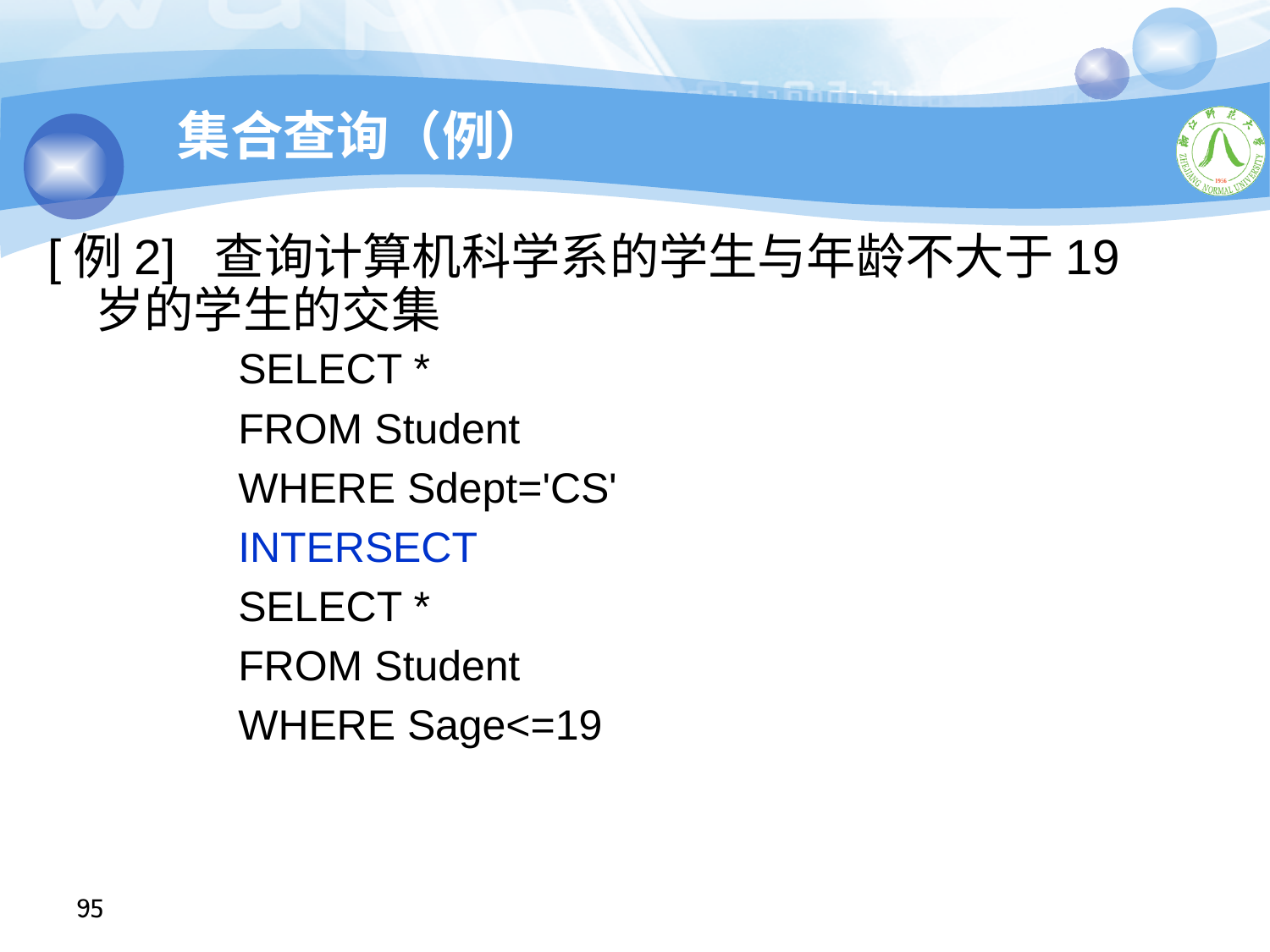

# 集合查询（例）
[例2]  查询计算机科学系的学生与年龄不大于19岁的学生的交集
SELECT *
FROM Student
WHERE Sdept='CS'
INTERSECT
SELECT *
FROM Student
WHERE Sage<=19
95